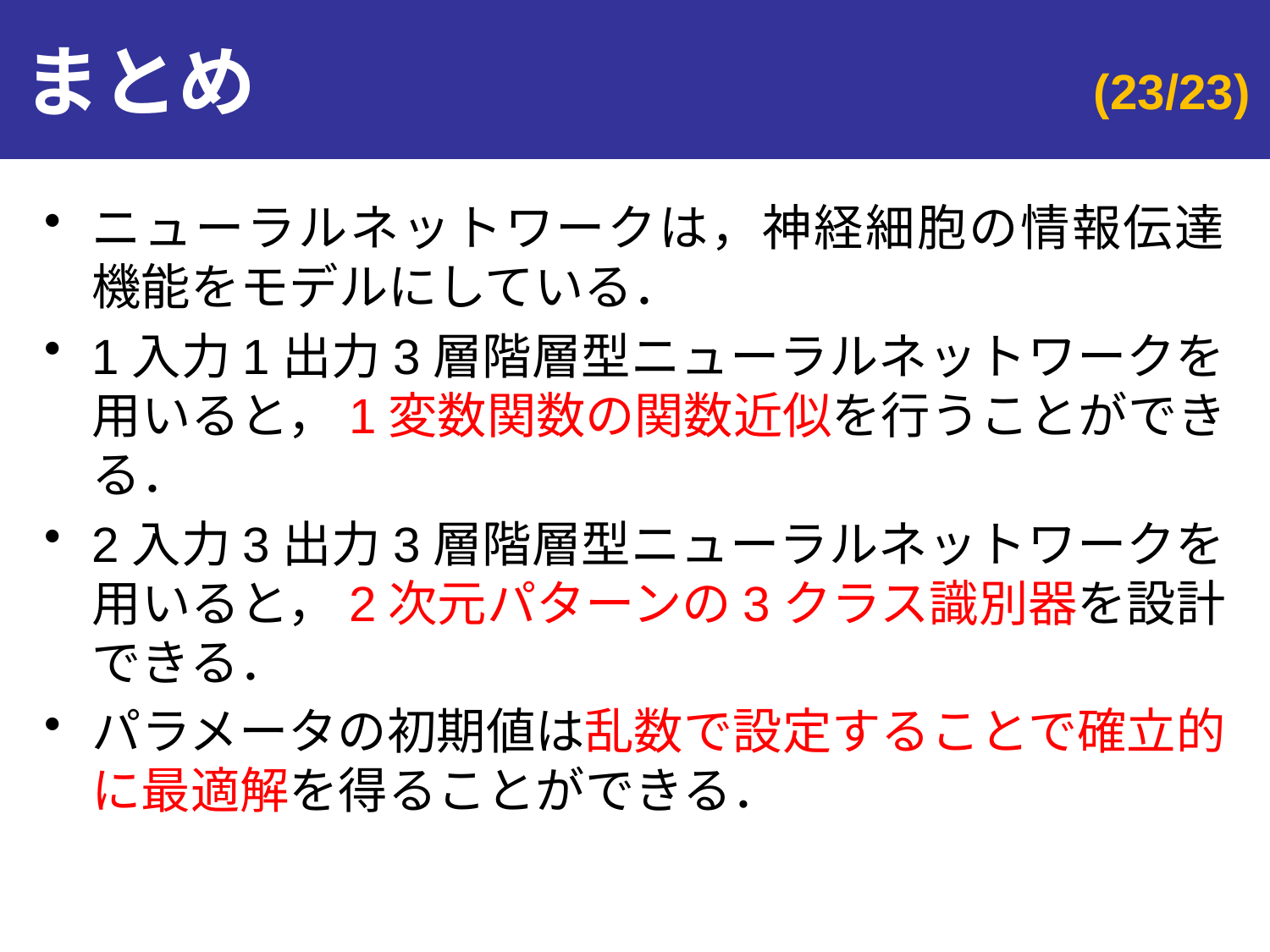

# まとめ
ニューラルネットワークは，神経細胞の情報伝達機能をモデルにしている．
1入力1出力3層階層型ニューラルネットワークを用いると，1変数関数の関数近似を行うことができる．
2入力3出力3層階層型ニューラルネットワークを用いると，2次元パターンの3クラス識別器を設計できる．
パラメータの初期値は乱数で設定することで確立的に最適解を得ることができる．